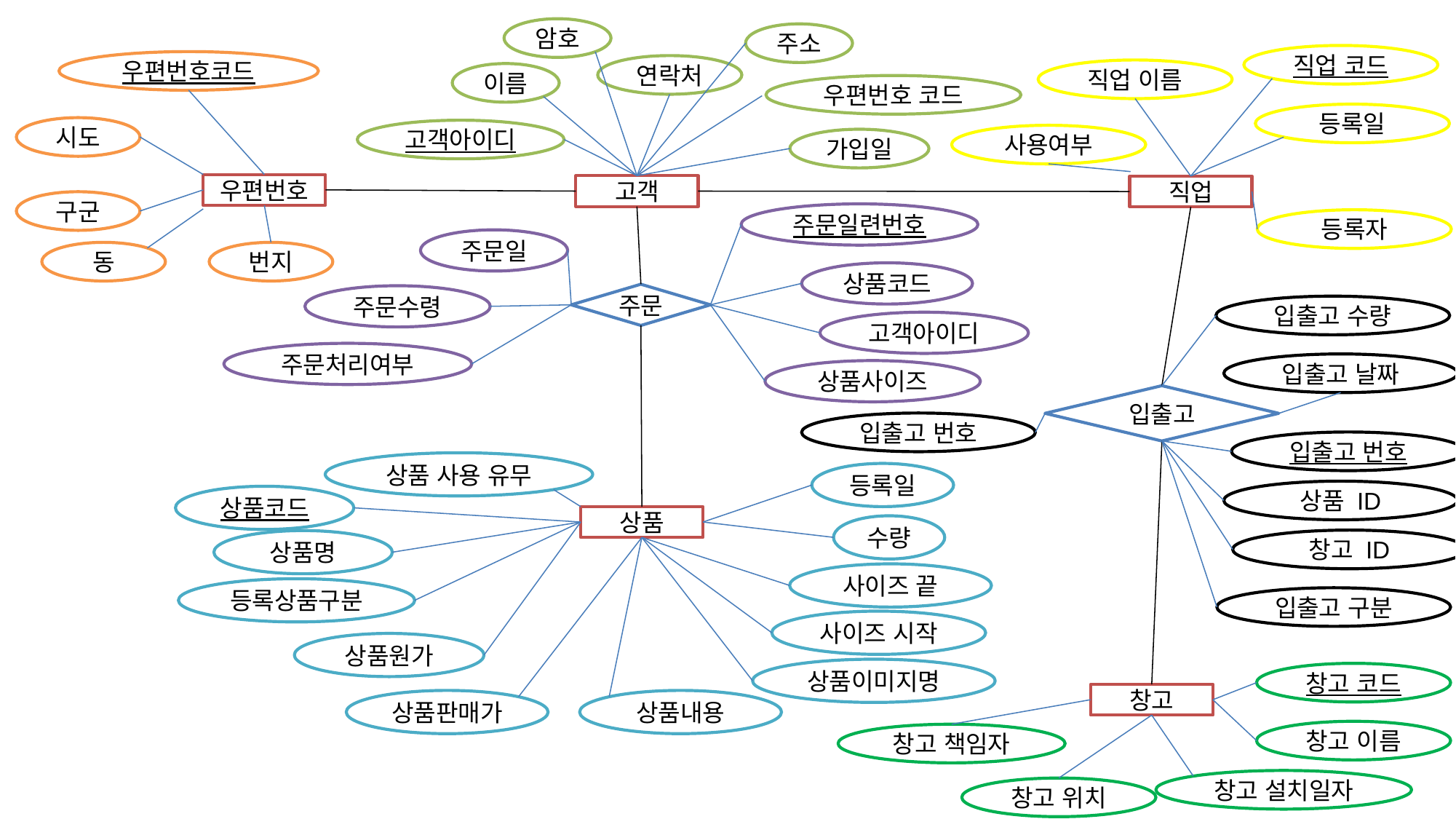

암호
주소
직업 코드
우편번호코드
연락처
직업 이름
이름
우편번호 코드
등록일
시도
고객아이디
사용여부
가입일
우편번호
고객
직업
구군
주문일련번호
등록자
주문일
동
번지
상품코드
주문
주문수령
입출고 수량
고객아이디
주문처리여부
입출고 날짜
상품사이즈
입출고
입출고 번호
입출고 번호
상품 사용 유무
등록일
상품 ID
상품코드
상품
수량
창고 ID
상품명
사이즈 끝
등록상품구분
입출고 구분
사이즈 시작
상품원가
상품이미지명
창고 코드
창고
상품판매가
상품내용
창고 이름
창고 책임자
창고 설치일자
창고 위치